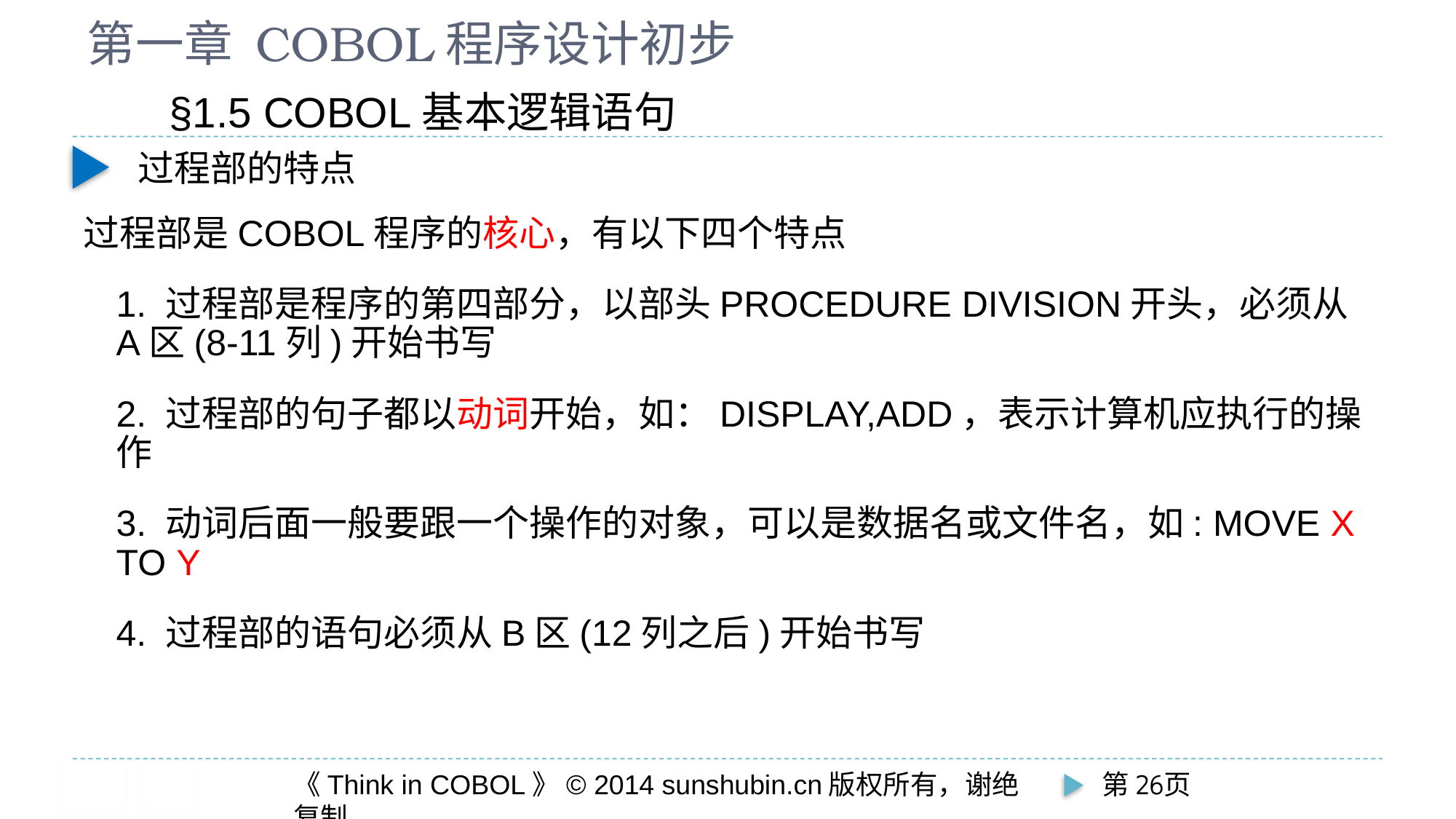

# 第一章 COBOL程序设计初步
§1.5 COBOL基本逻辑语句

过程部的特点
过程部是COBOL程序的核心，有以下四个特点

	1. 过程部是程序的第四部分，以部头PROCEDURE DIVISION开头，必须从A区(8-11列)开始书写

	2. 过程部的句子都以动词开始，如：DISPLAY,ADD，表示计算机应执行的操作

	3. 动词后面一般要跟一个操作的对象，可以是数据名或文件名，如: MOVE X TO Y

	4. 过程部的语句必须从B区(12列之后)开始书写